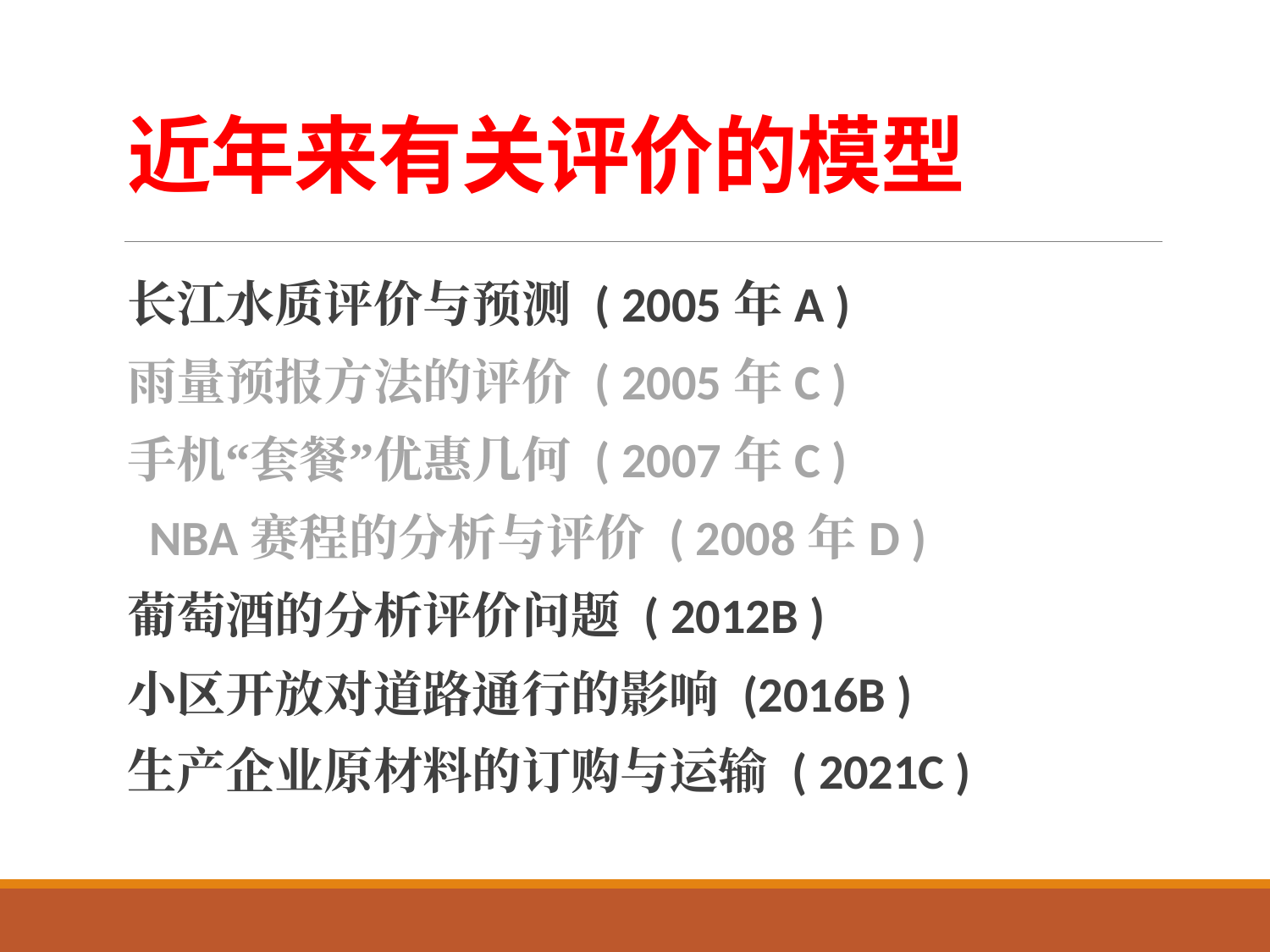

# 近年来有关评价的模型
长江水质评价与预测 ( 2005年A )
雨量预报方法的评价 ( 2005年C )
手机“套餐”优惠几何 ( 2007年C )
  NBA赛程的分析与评价 ( 2008年D )
葡萄酒的分析评价问题 ( 2012B )
小区开放对道路通行的影响 (2016B )
生产企业原材料的订购与运输 ( 2021C )